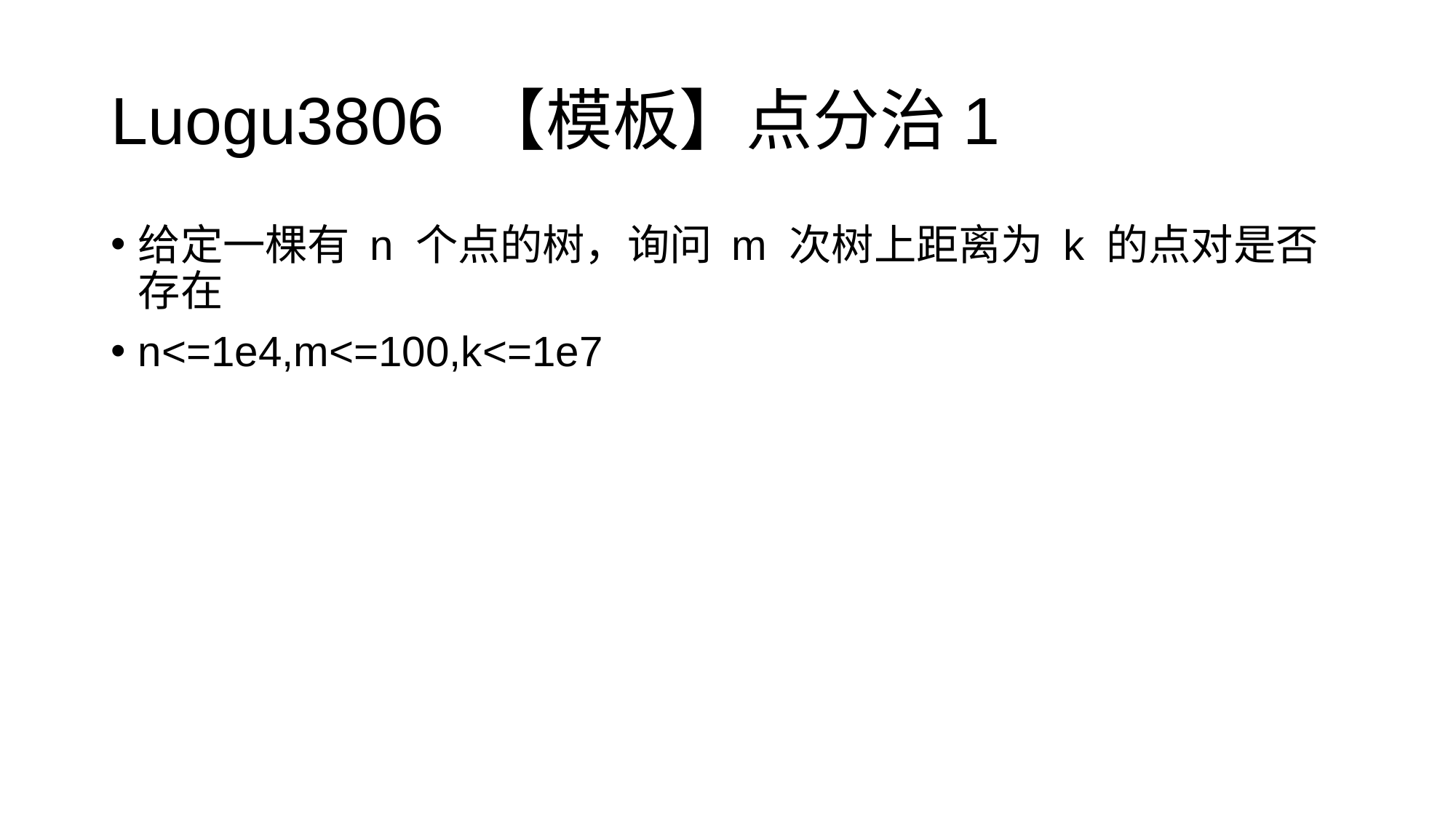

# Luogu3806 【模板】点分治1
给定一棵有 n 个点的树，询问 m 次树上距离为 k 的点对是否存在
n<=1e4,m<=100,k<=1e7